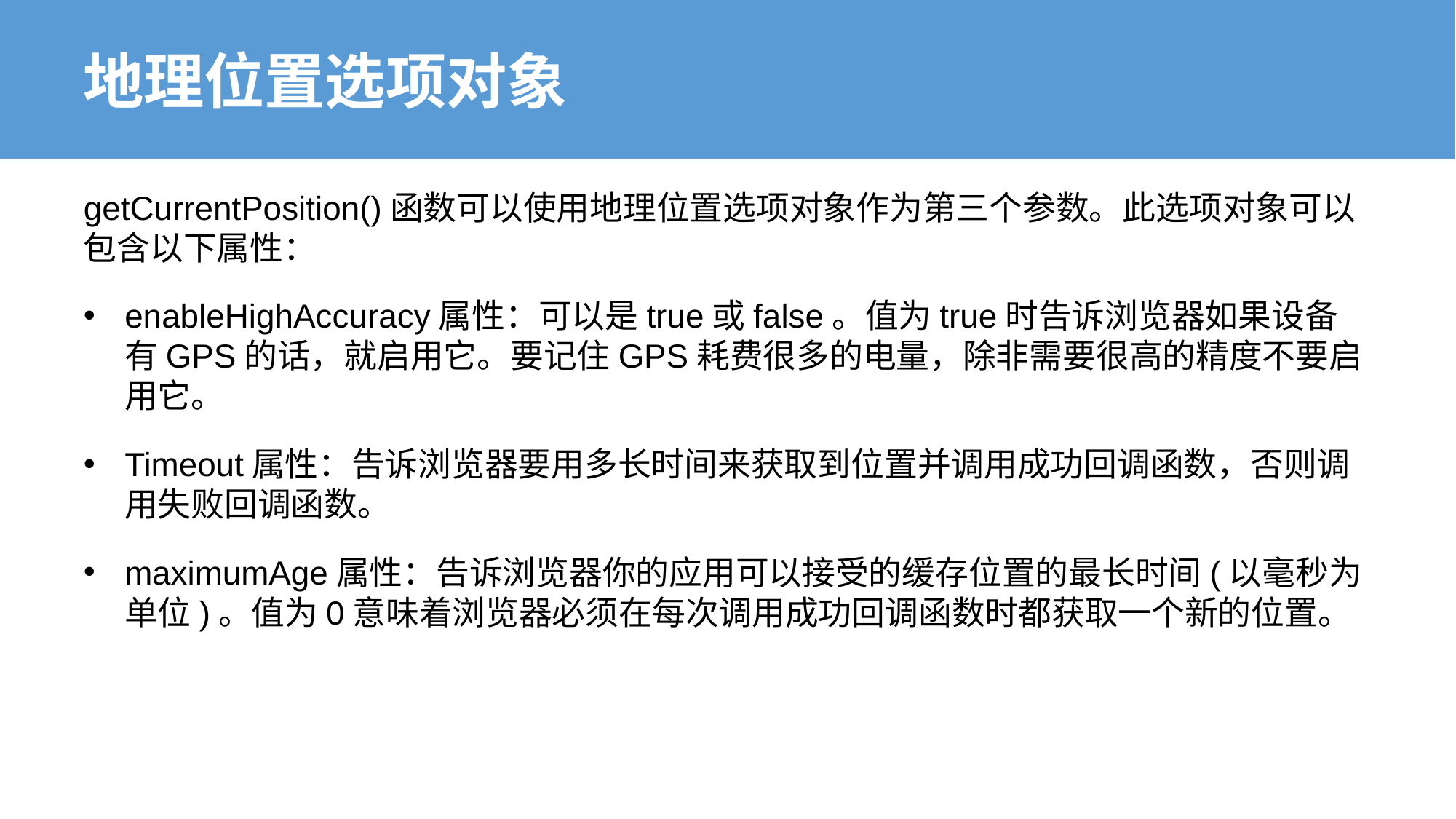

# 地理位置选项对象
getCurrentPosition()函数可以使用地理位置选项对象作为第三个参数。此选项对象可以包含以下属性：
enableHighAccuracy属性：可以是true或false。值为true时告诉浏览器如果设备有GPS的话，就启用它。要记住GPS耗费很多的电量，除非需要很高的精度不要启用它。
Timeout属性：告诉浏览器要用多长时间来获取到位置并调用成功回调函数，否则调用失败回调函数。
maximumAge属性：告诉浏览器你的应用可以接受的缓存位置的最长时间(以毫秒为单位)。值为0意味着浏览器必须在每次调用成功回调函数时都获取一个新的位置。